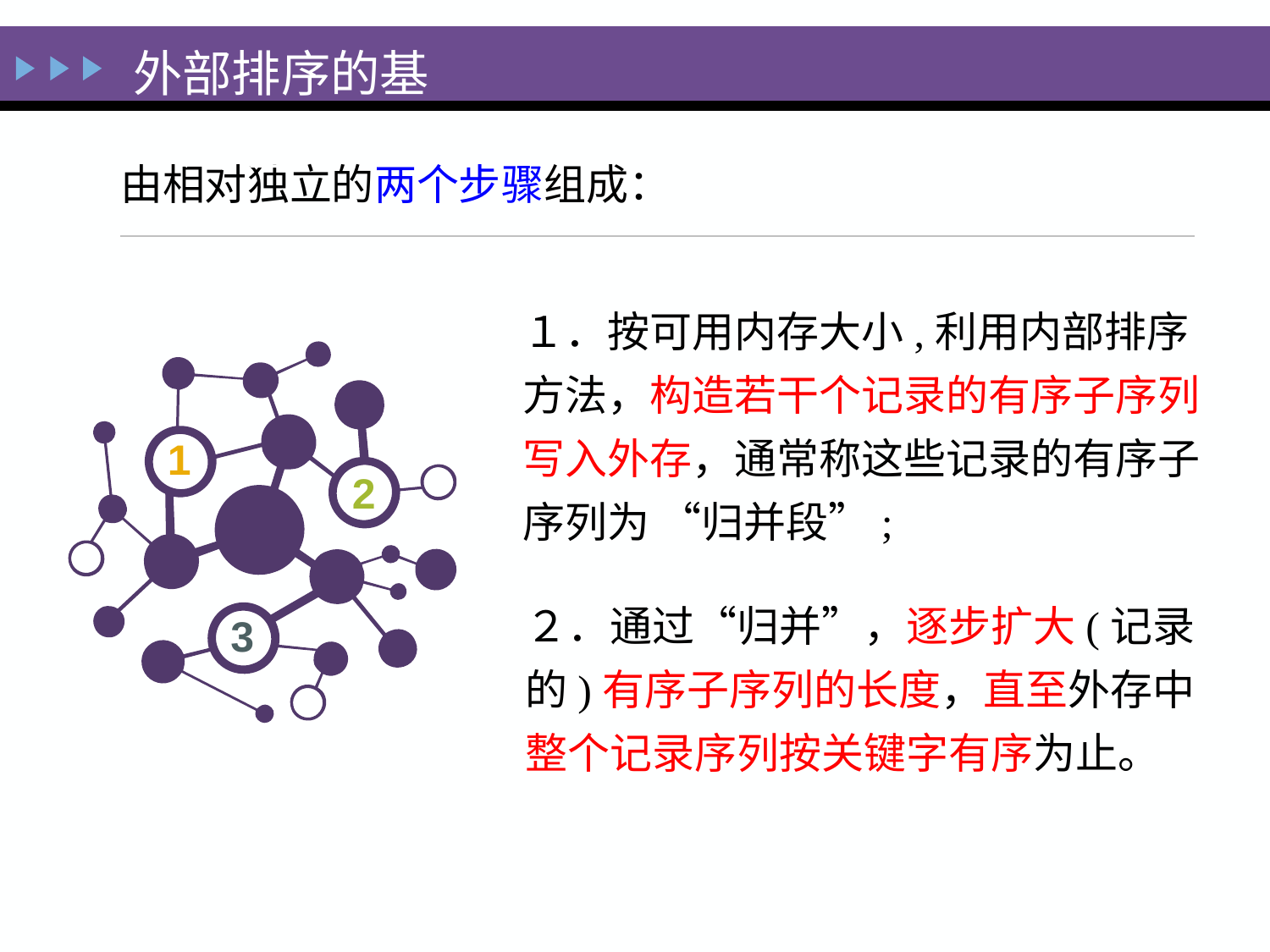

外部排序的基本过程
由相对独立的两个步骤组成：
１．按可用内存大小,利用内部排序方法，构造若干个记录的有序子序列写入外存，通常称这些记录的有序子序列为 “归并段”;

1
2
3
２．通过“归并”，逐步扩大(记录的)有序子序列的长度，直至外存中整个记录序列按关键字有序为止。